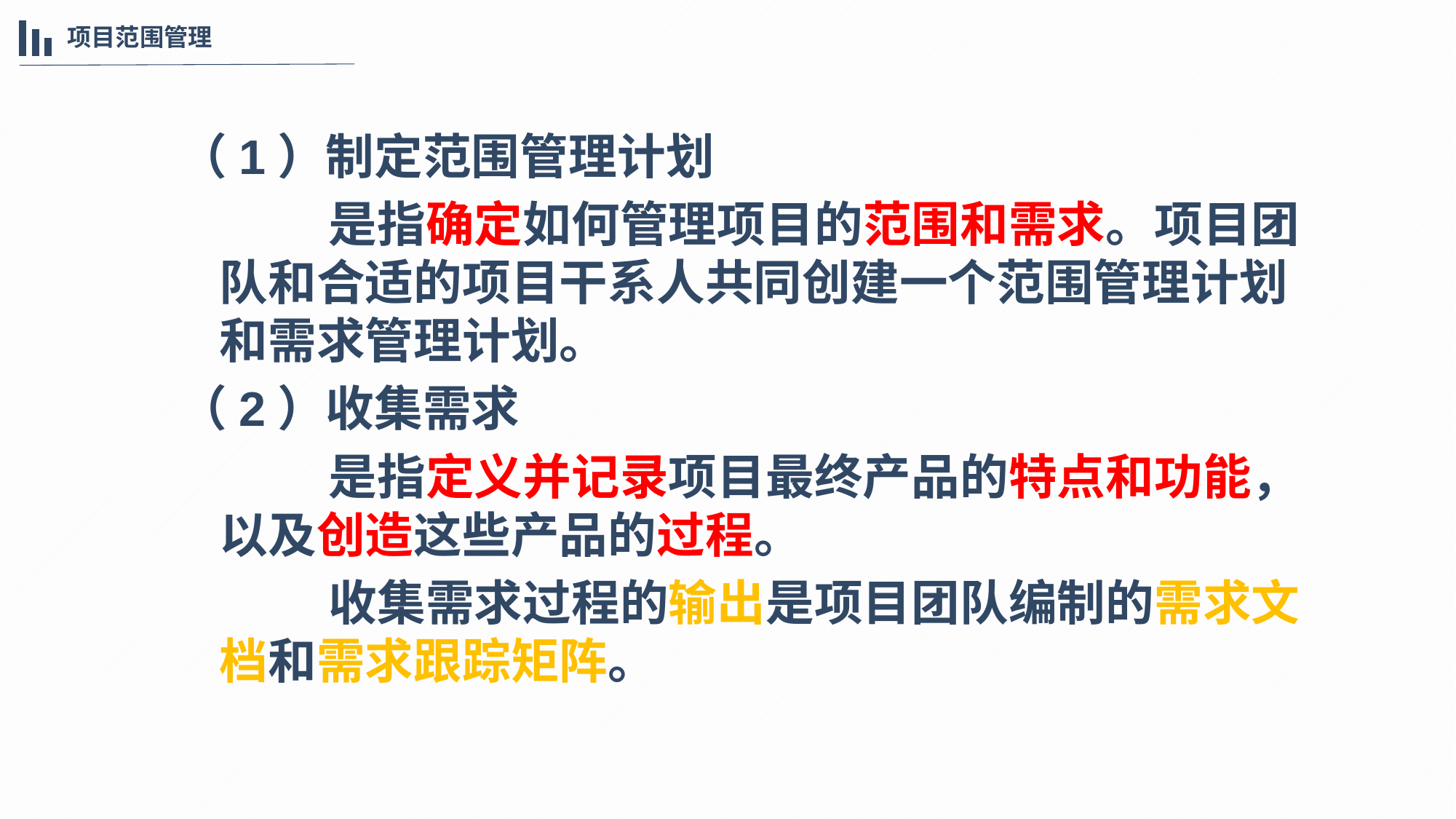

项目范围管理

（1）制定范围管理计划
		是指确定如何管理项目的范围和需求。项目团队和合适的项目干系人共同创建一个范围管理计划和需求管理计划。
（2）收集需求
		是指定义并记录项目最终产品的特点和功能，以及创造这些产品的过程。
		收集需求过程的输出是项目团队编制的需求文档和需求跟踪矩阵。